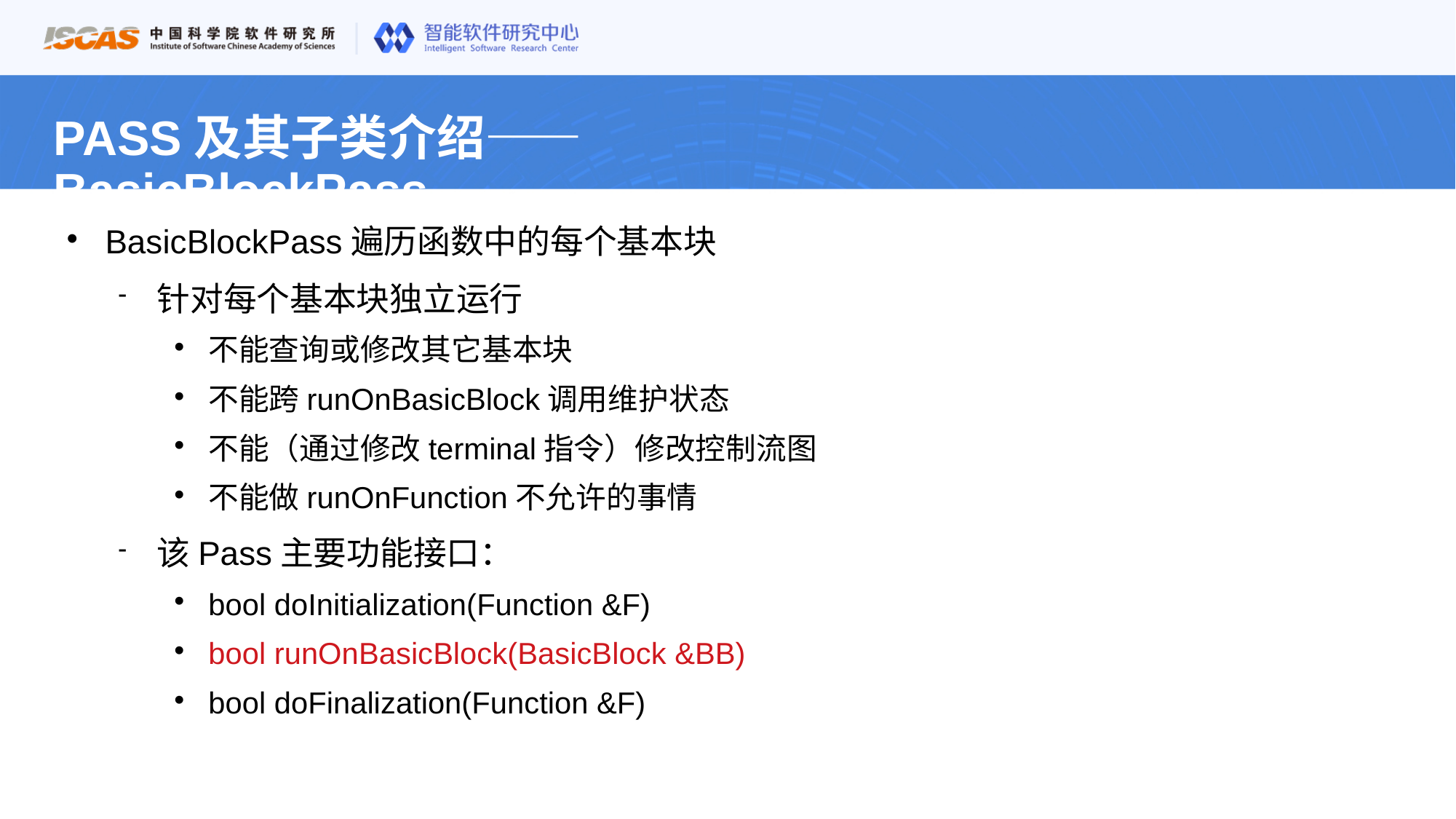

PASS及其子类介绍——BasicBlockPass
BasicBlockPass遍历函数中的每个基本块
针对每个基本块独立运行
不能查询或修改其它基本块
不能跨runOnBasicBlock调用维护状态
不能（通过修改terminal指令）修改控制流图
不能做runOnFunction不允许的事情
该Pass主要功能接口：
bool doInitialization(Function &F)
bool runOnBasicBlock(BasicBlock &BB)
bool doFinalization(Function &F)